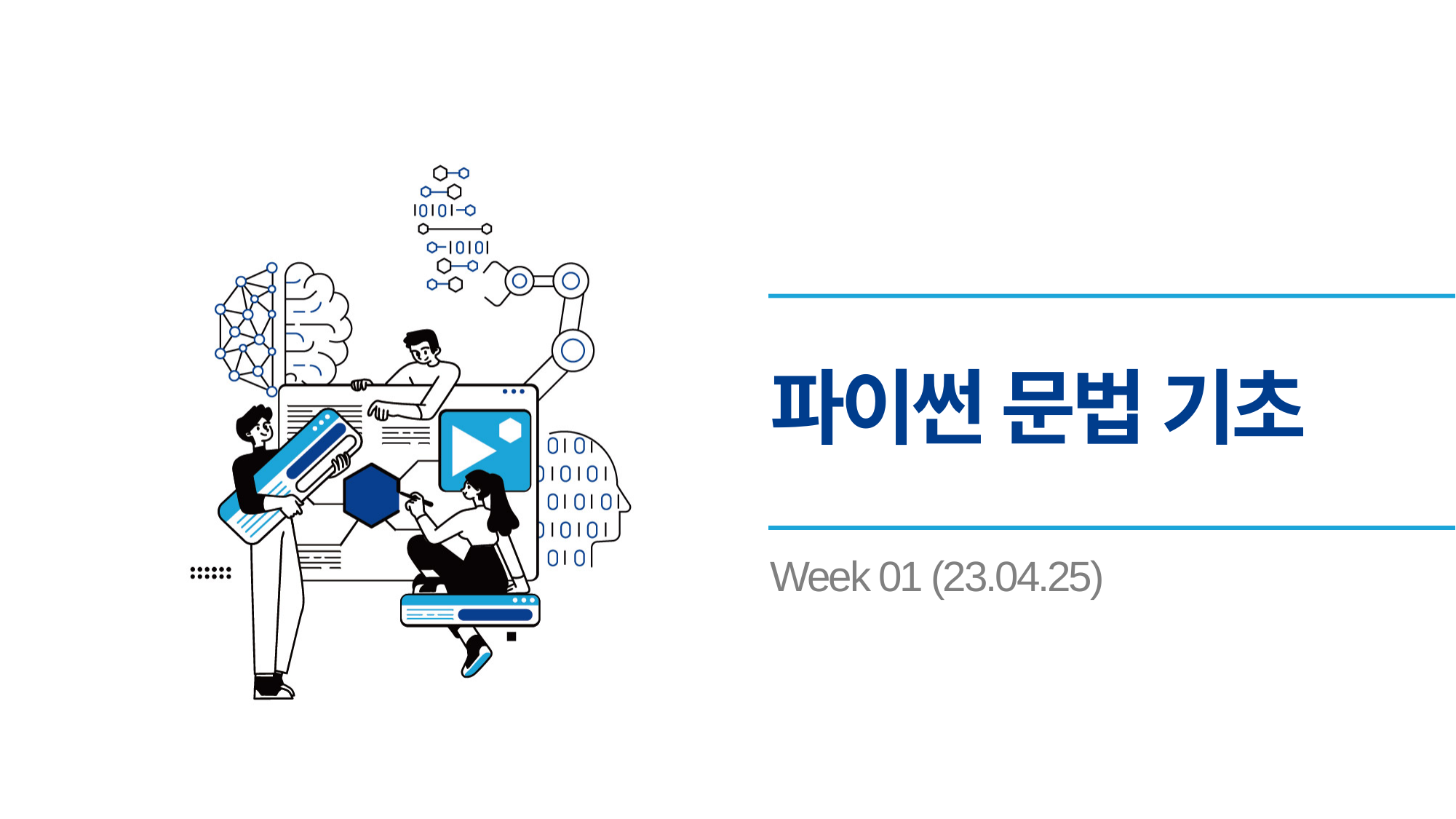

# 파이썬 문법 기초
Week 01 (23.04.25)